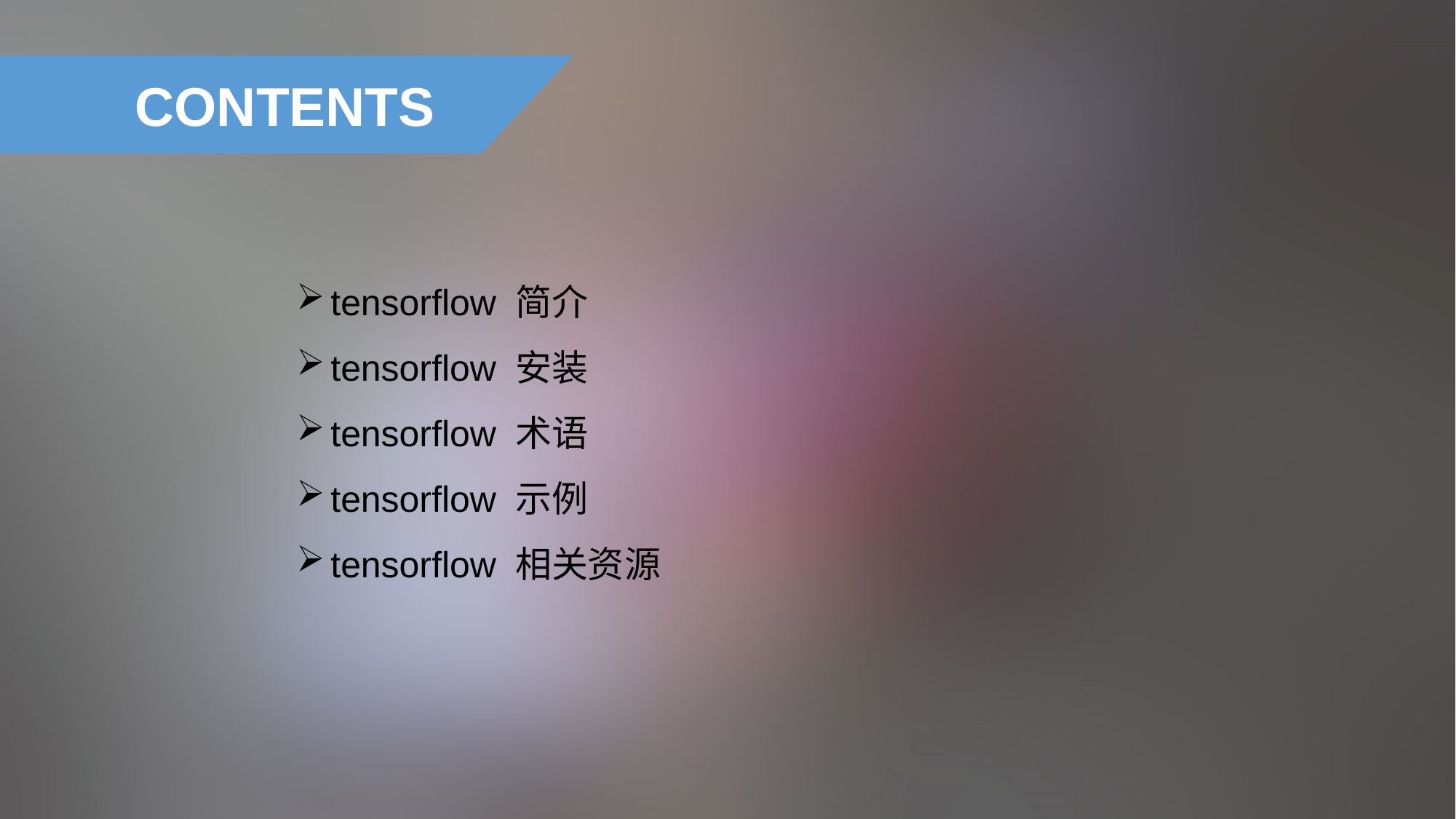

CONTENTS
tensorflow 简介
tensorflow 安装
tensorflow 术语
tensorflow 示例
tensorflow 相关资源